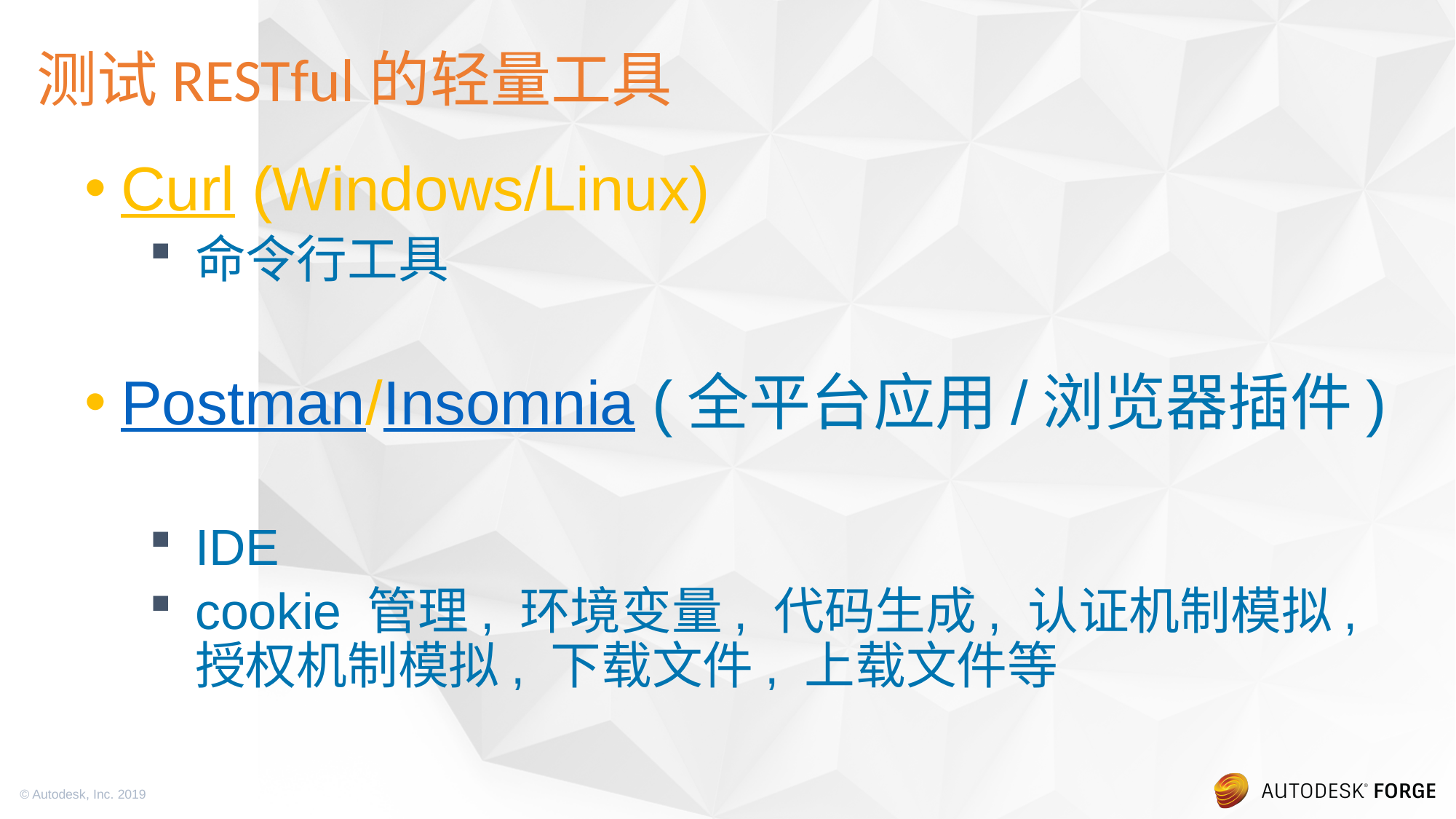

# 测试RESTful的轻量工具

Curl (Windows/Linux)
命令行工具

Postman/Insomnia (全平台应用/浏览器插件)

IDE
cookie 管理, 环境变量, 代码生成, 认证机制模拟, 授权机制模拟, 下载文件, 上载文件等